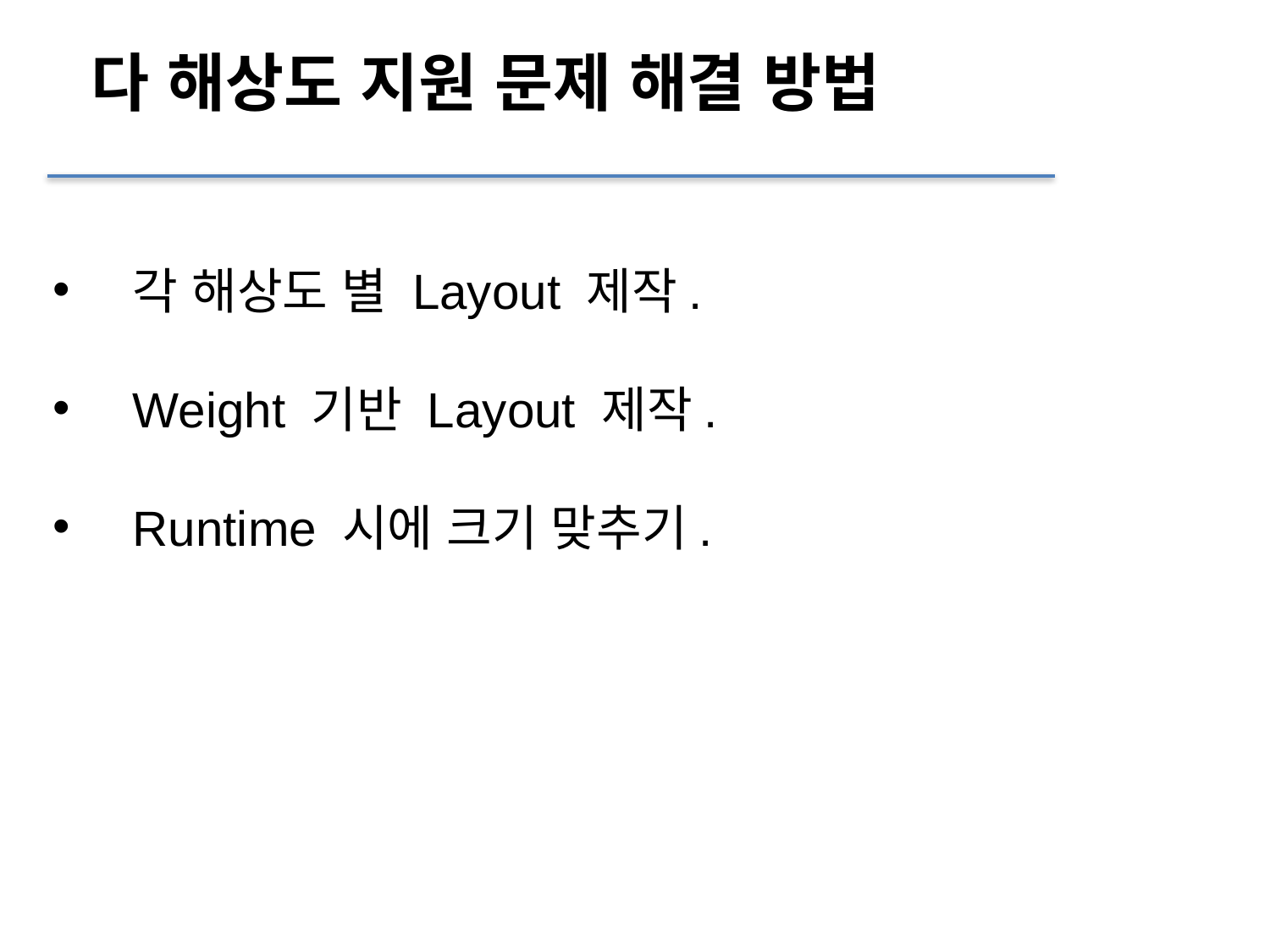

다 해상도 지원 문제 해결 방법
각 해상도 별 Layout 제작.

Weight 기반 Layout 제작.

Runtime 시에 크기 맞추기.